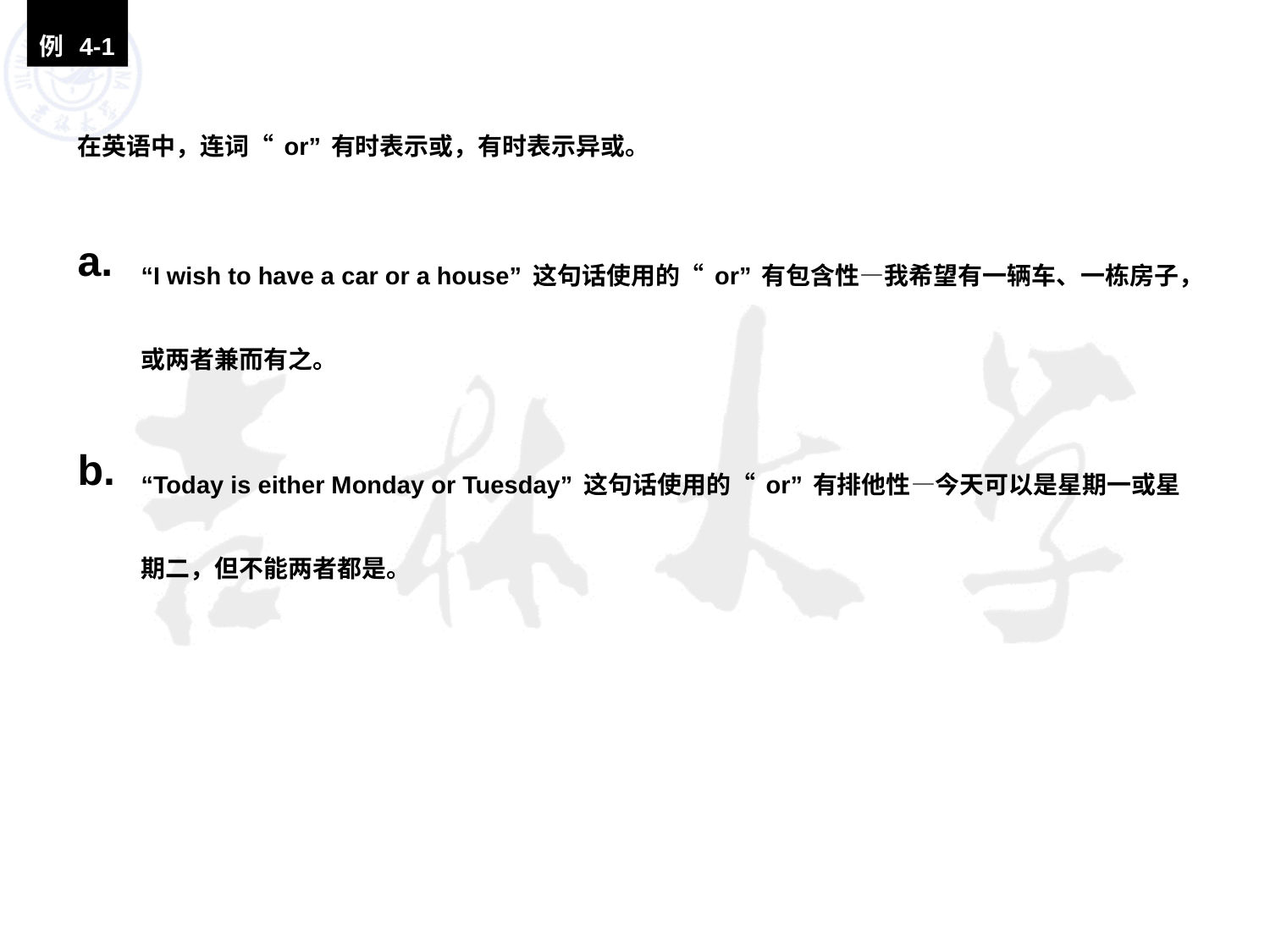

例 4-1
在英语中，连词“or”有时表示或，有时表示异或。
“I wish to have a car or a house”这句话使用的“or”有包含性—我希望有一辆车、一栋房子，或两者兼而有之。
“Today is either Monday or Tuesday”这句话使用的“or”有排他性—今天可以是星期一或星期二，但不能两者都是。